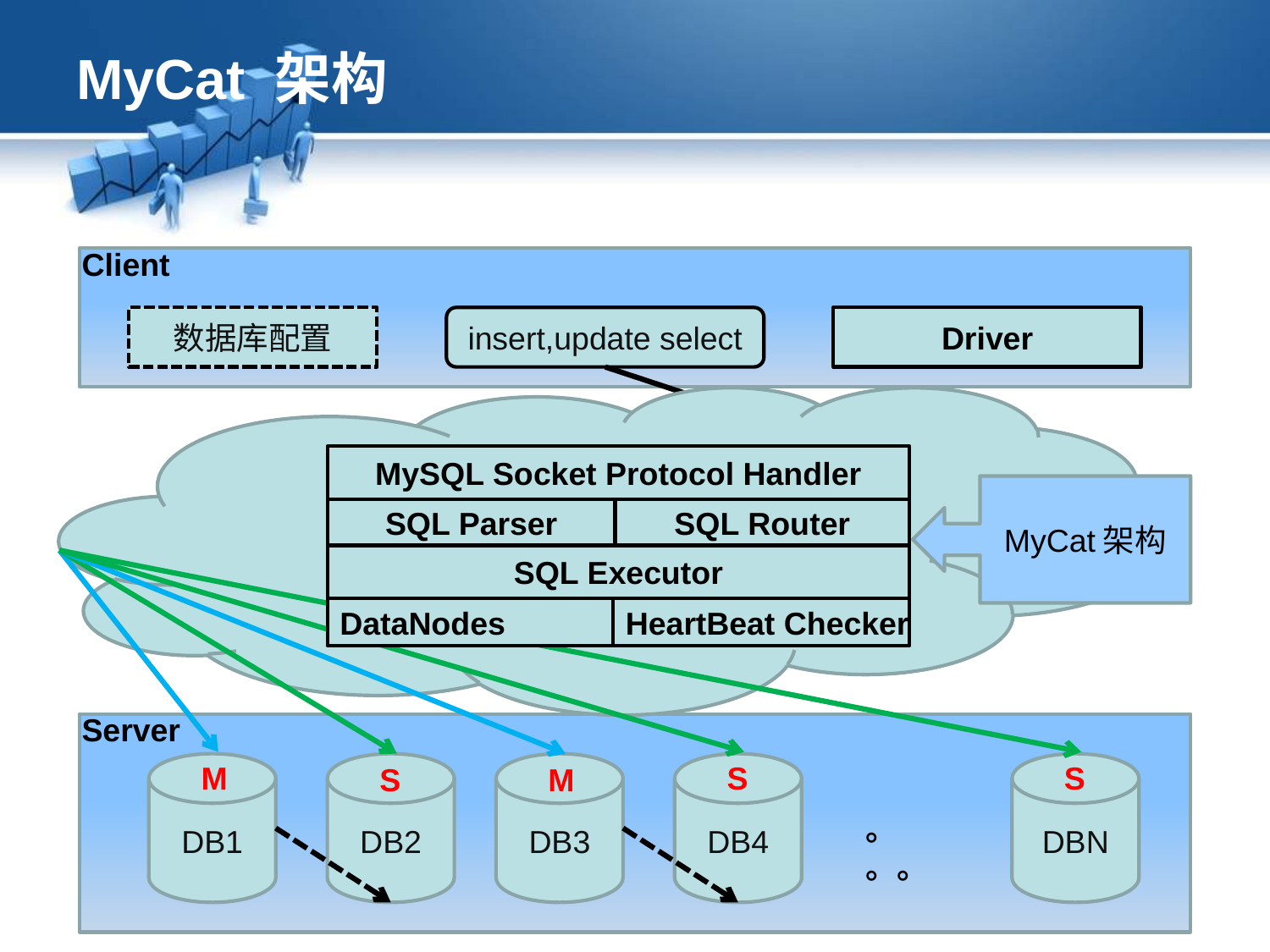

# MyCat 架构
Client

数据库配置
insert,update select
Driver

MySQL Socket Protocol Handler
MyCat架构
SQL Parser
SQL Router
SQL Executor
DataNodes
HeartBeat Checker
Server

M
S
S
DB1
DB2
S
DB3
M
DB4
DBN
。。。